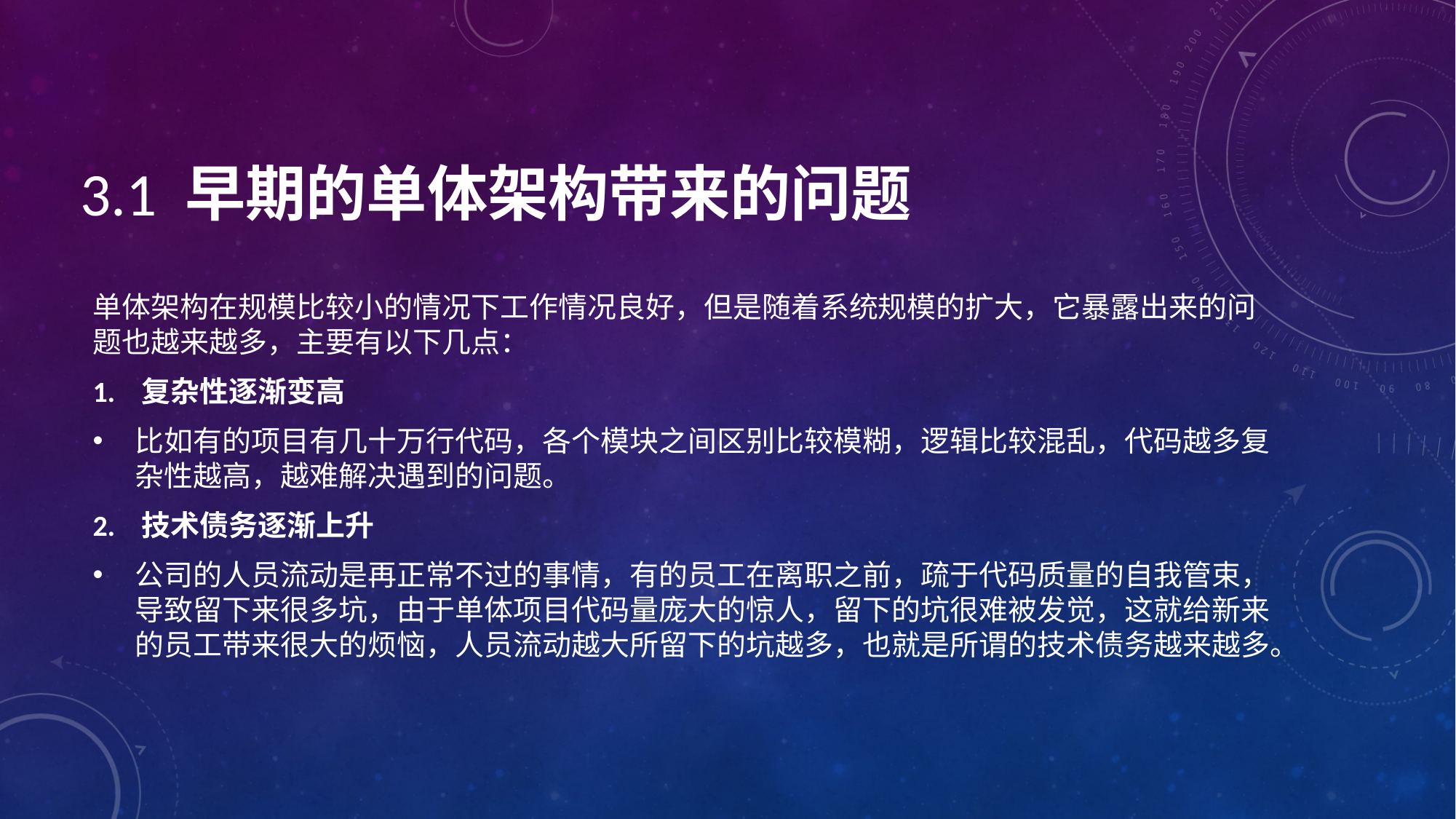

# 3.1 早期的单体架构带来的问题
单体架构在规模比较小的情况下工作情况良好，但是随着系统规模的扩大，它暴露出来的问题也越来越多，主要有以下几点：
1.   复杂性逐渐变高
比如有的项目有几十万行代码，各个模块之间区别比较模糊，逻辑比较混乱，代码越多复杂性越高，越难解决遇到的问题。
2.   技术债务逐渐上升
公司的人员流动是再正常不过的事情，有的员工在离职之前，疏于代码质量的自我管束，导致留下来很多坑，由于单体项目代码量庞大的惊人，留下的坑很难被发觉，这就给新来的员工带来很大的烦恼，人员流动越大所留下的坑越多，也就是所谓的技术债务越来越多。